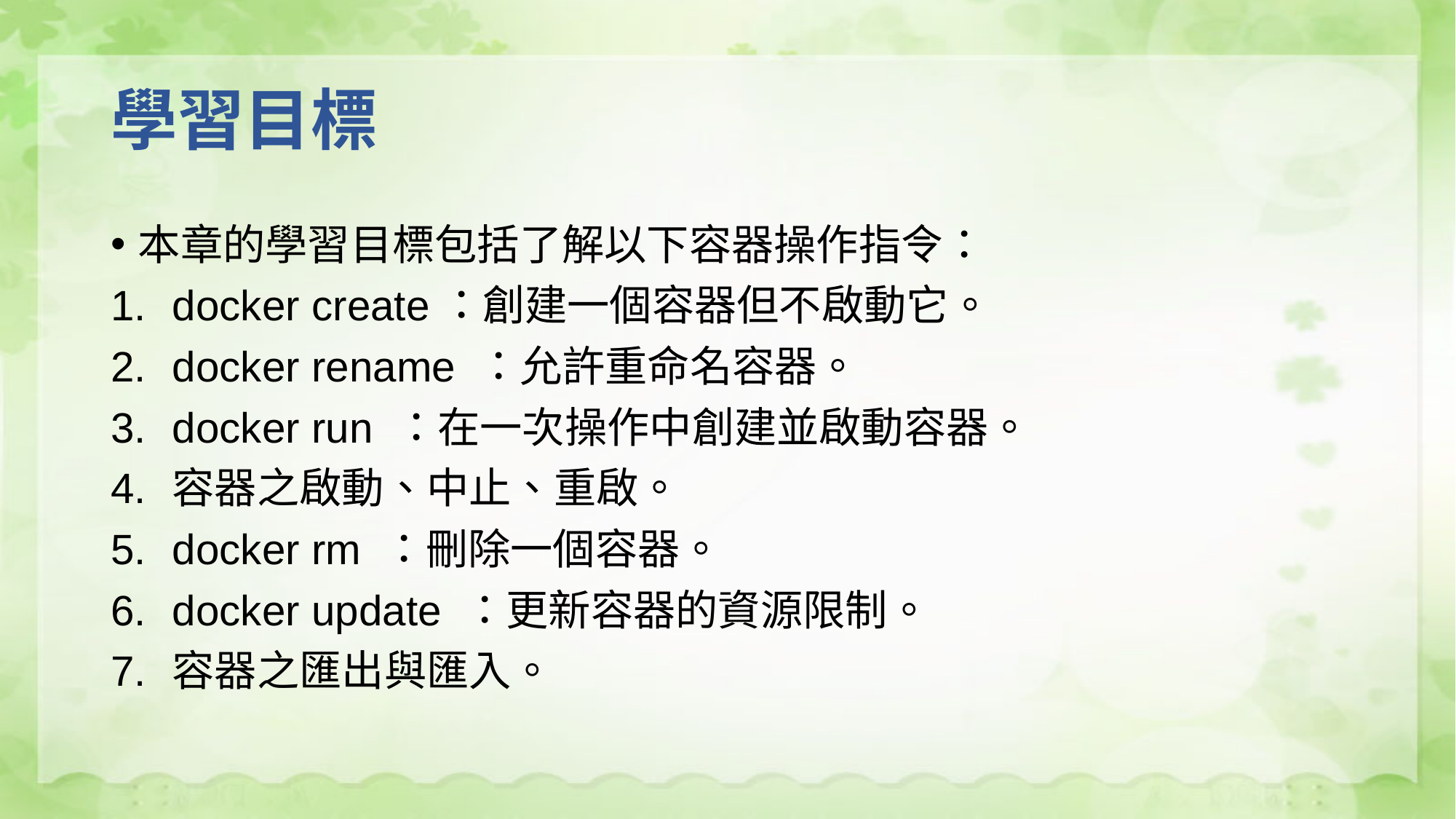

# 學習目標
本章的學習目標包括了解以下容器操作指令：
docker create：創建一個容器但不啟動它。
docker rename ：允許重命名容器。
docker run ：在一次操作中創建並啟動容器。
容器之啟動、中止、重啟。
docker rm ：刪除一個容器。
docker update ：更新容器的資源限制。
容器之匯出與匯入。